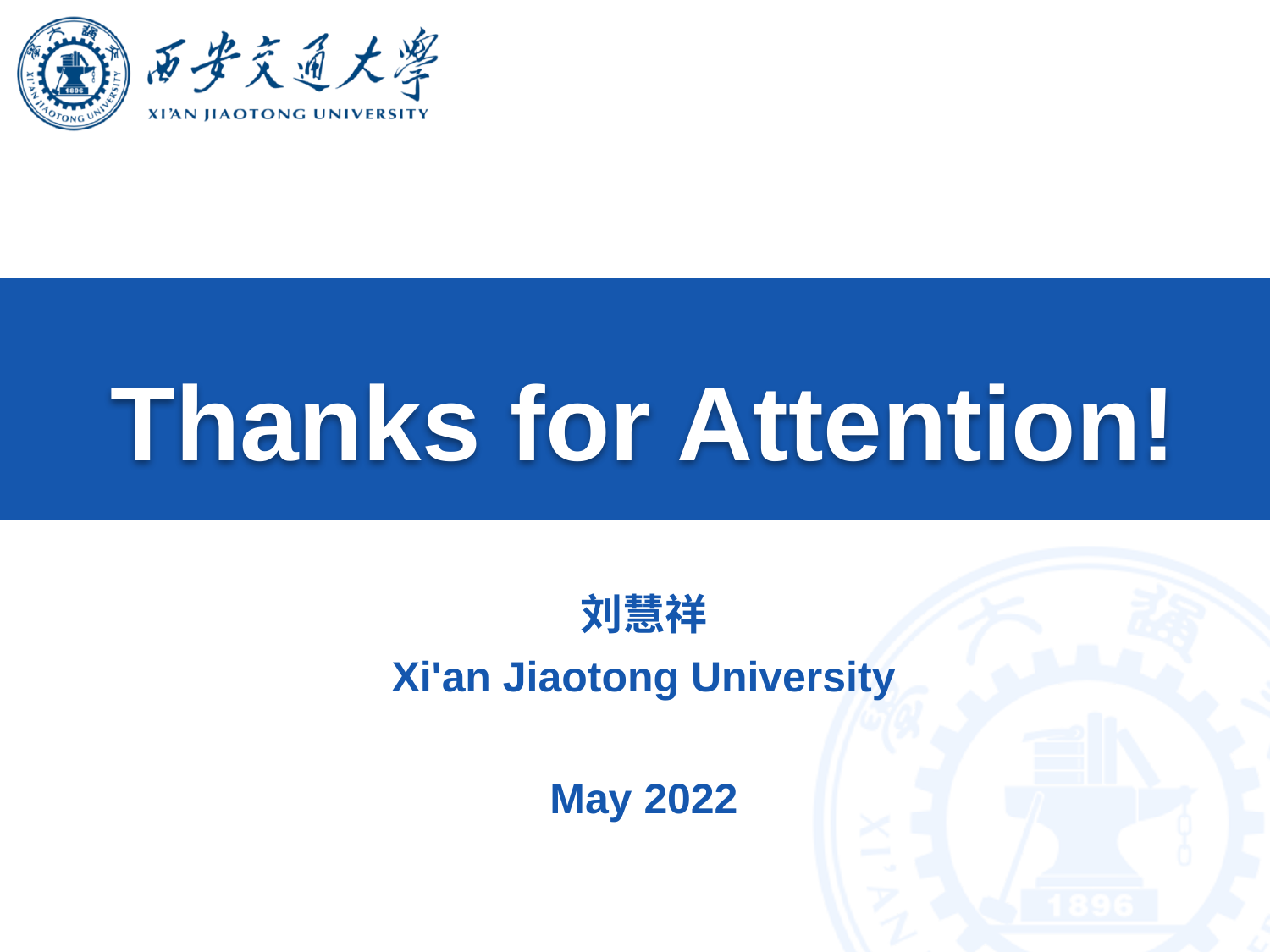

Thanks for Attention!
刘慧祥
Xi'an Jiaotong University

May 2022